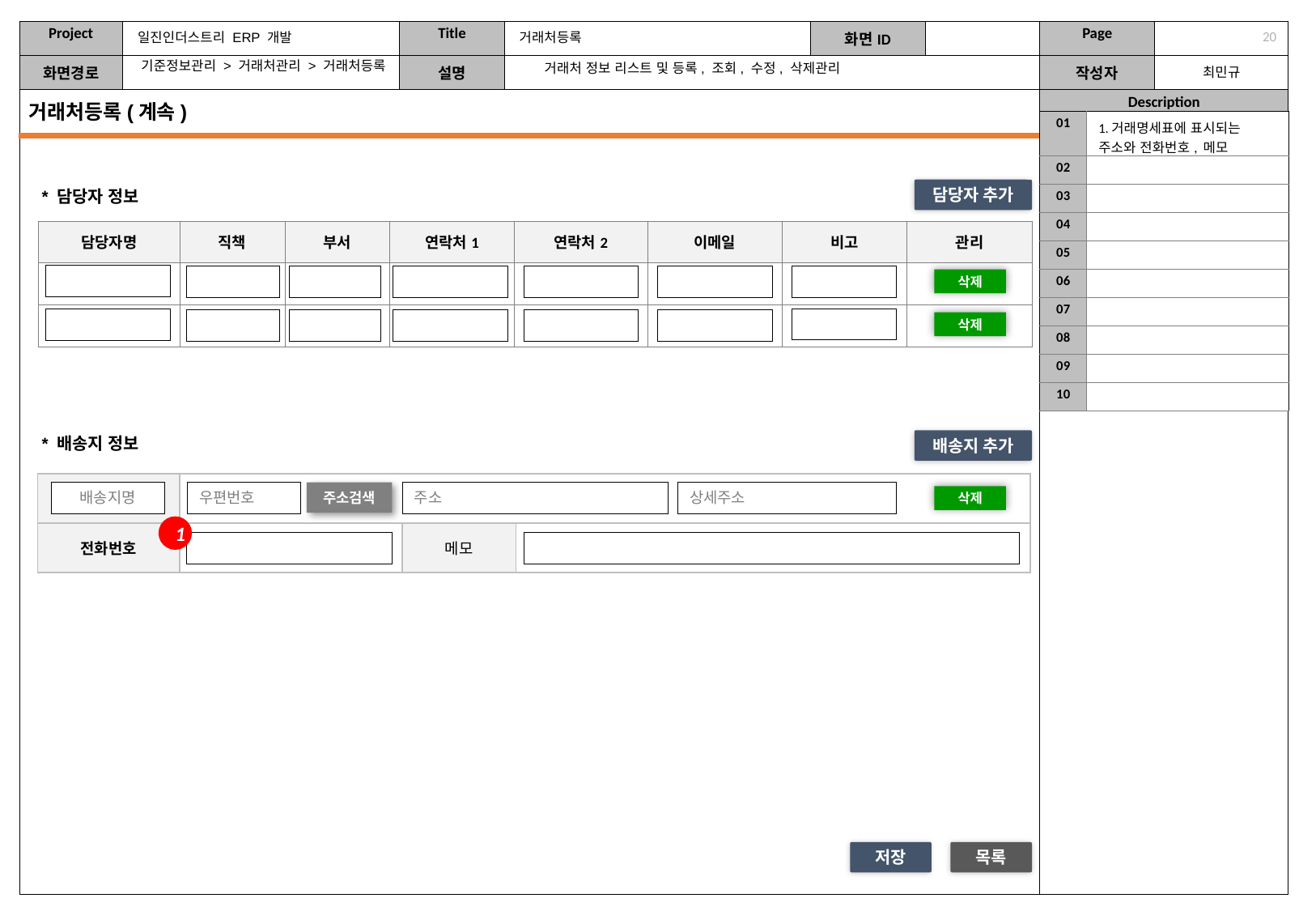

일진인더스트리 ERP 개발
거래처등록
20
기준정보관리 > 거래처관리 > 거래처등록

거래처 정보 리스트 및 등록, 조회, 수정, 삭제관리
거래처등록(계속)
| 01 | 1.거래명세표에 표시되는 주소와 전화번호, 메모 |
| --- | --- |
| 02 |  |
| 03 |  |
| 04 |  |
| 05 |  |
| 06 |  |
| 07 |  |
| 08 |  |
| 09 |  |
| 10 |  |
담당자 추가
* 담당자 정보
| 담당자명 | 직책 | 부서 | 연락처1 | 연락처2 | 이메일 | 비고 | 관리 |
| --- | --- | --- | --- | --- | --- | --- | --- |
|  |  |  |  |  |  |  |  |
|  |  |  |  |  |  |  |  |

삭제

삭제
* 배송지 정보
배송지 추가
|  |  |  |  |
| --- | --- | --- | --- |
| 전화번호 |  | 메모 |  |
배송지명
우편번호
주소
상세주소
주소검색
삭제
1

저장
목록